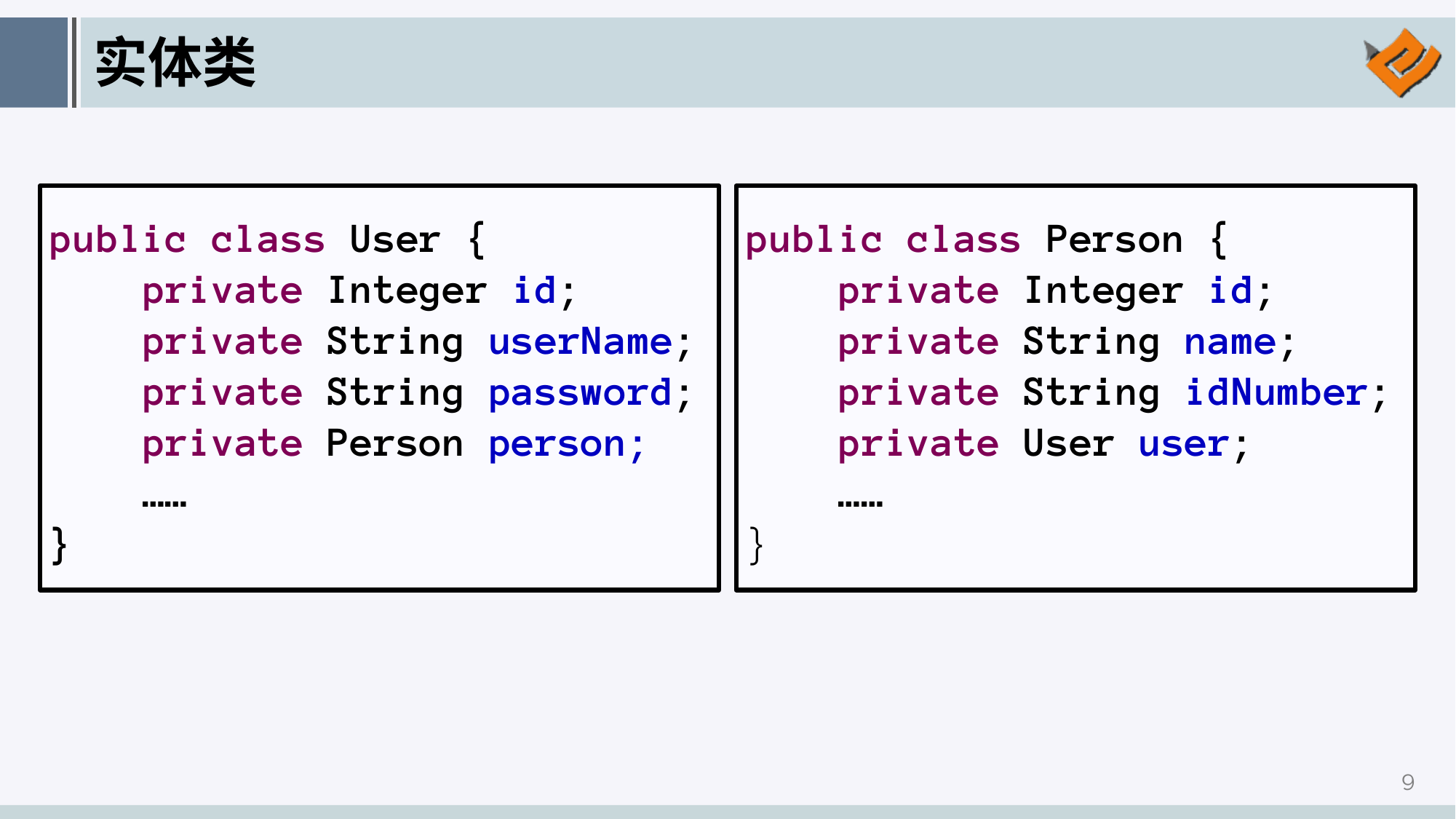

# 实体类
public class User {
    private Integer id;
    private String userName;
    private String password;
    private Person person;
    ……
}
public class Person {
    private Integer id;
    private String name;
    private String idNumber;
    private User user;
    ……
}